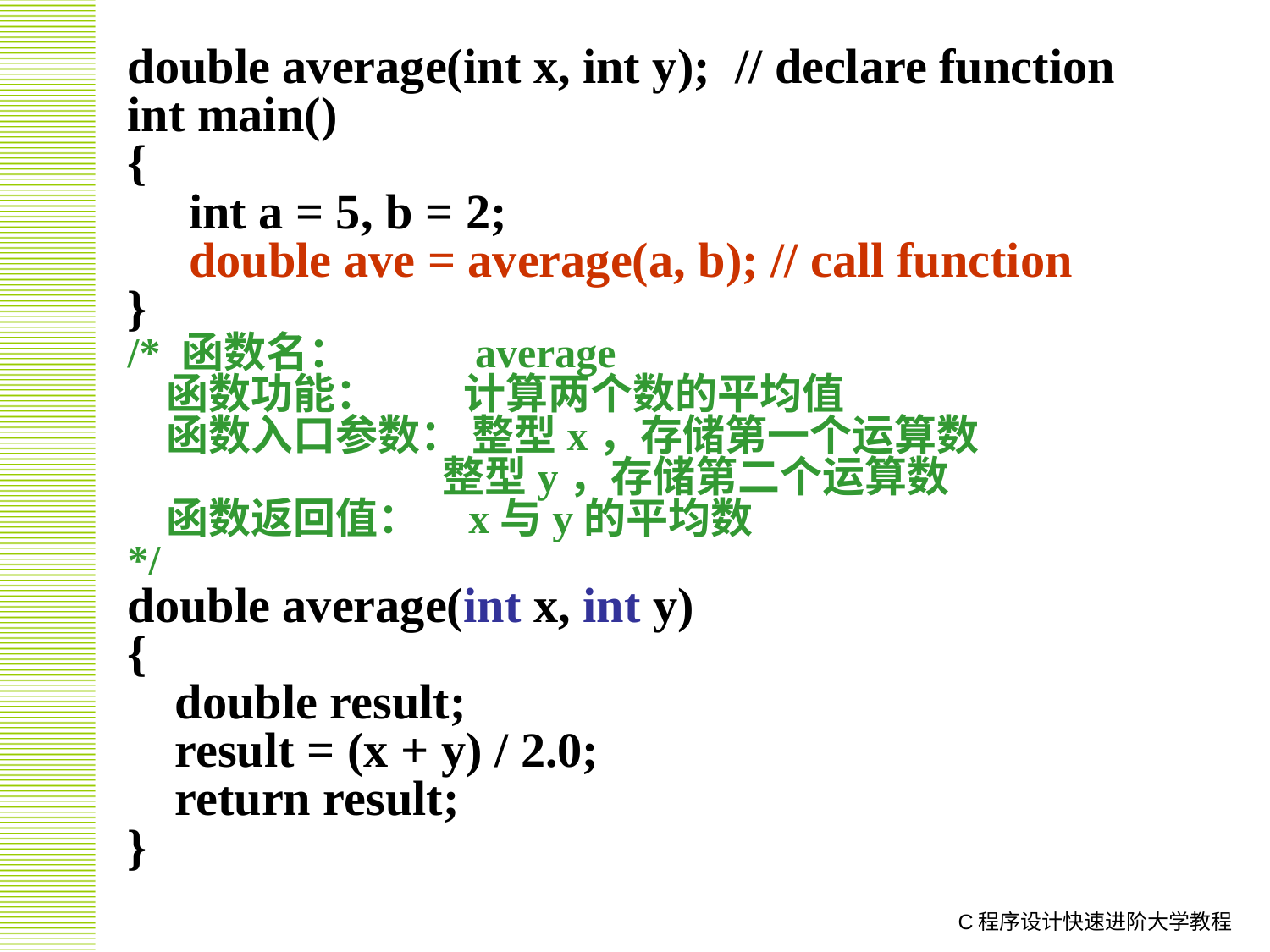

double average(int x, int y);  // declare function
int main()
{
     int a = 5, b = 2;
     double ave = average(a, b); // call function
}
/* 函数名：            average
   函数功能：         计算两个数的平均值
   函数入口参数： 整型x，存储第一个运算数
                                整型y，存储第二个运算数
   函数返回值：    x与y的平均数
*/
double average(int x, int y)
{
	double result;
	result = (x + y) / 2.0;
	return result;
}
20
C程序设计快速进阶大学教程